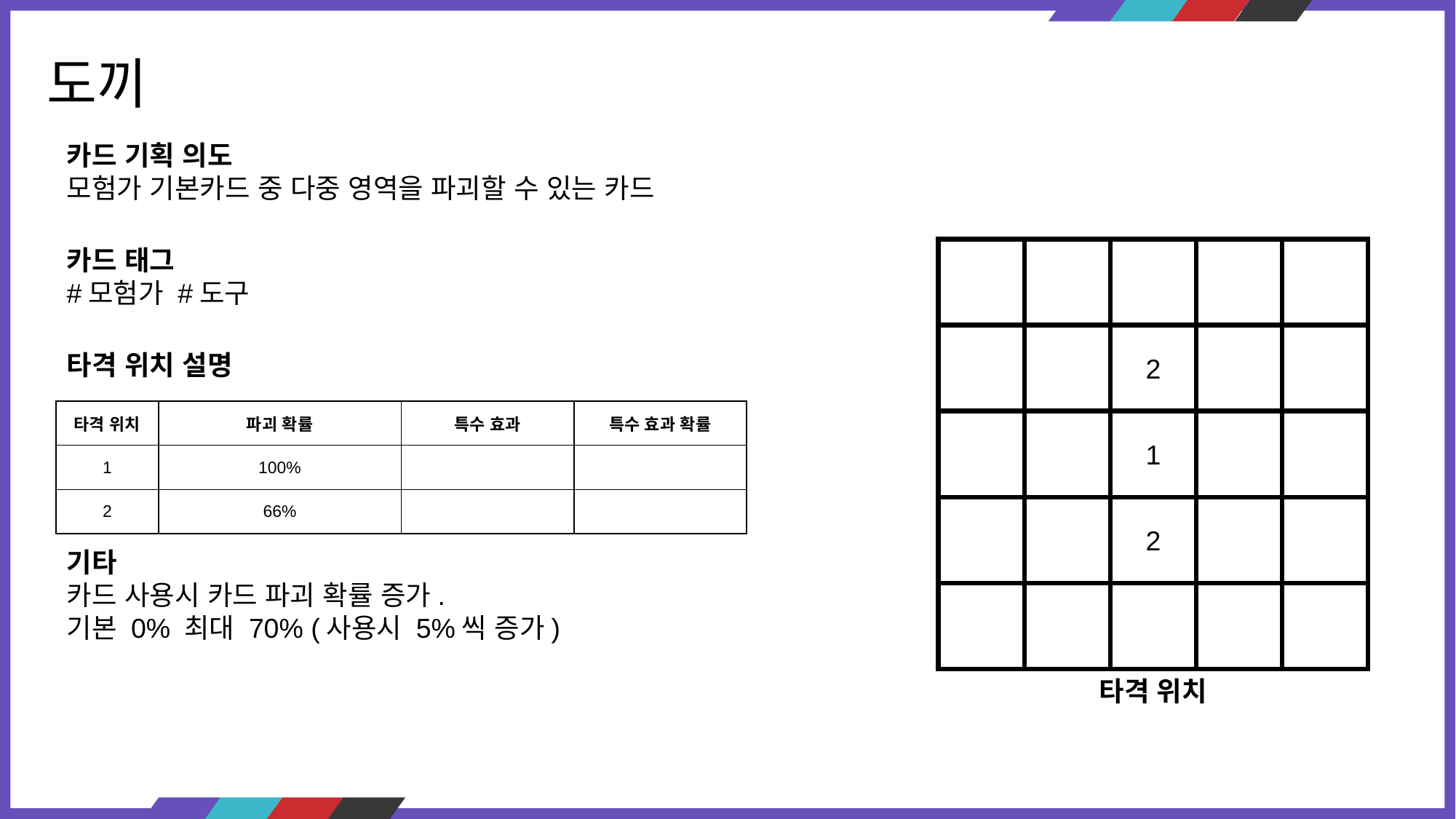

도끼
카드 기획 의도
모험가 기본카드 중 다중 영역을 파괴할 수 있는 카드
카드 태그
#모험가 #도구

2

타격 위치 설명
| 타격 위치 | 파괴 확률 | 특수 효과 | 특수 효과 확률 |
| --- | --- | --- | --- |
| 1 | 100% |  |  |
| 2 | 66% |  |  |

1

2

기타
카드 사용시 카드 파괴 확률 증가.
기본 0% 최대 70% (사용시 5%씩 증가)

타격 위치